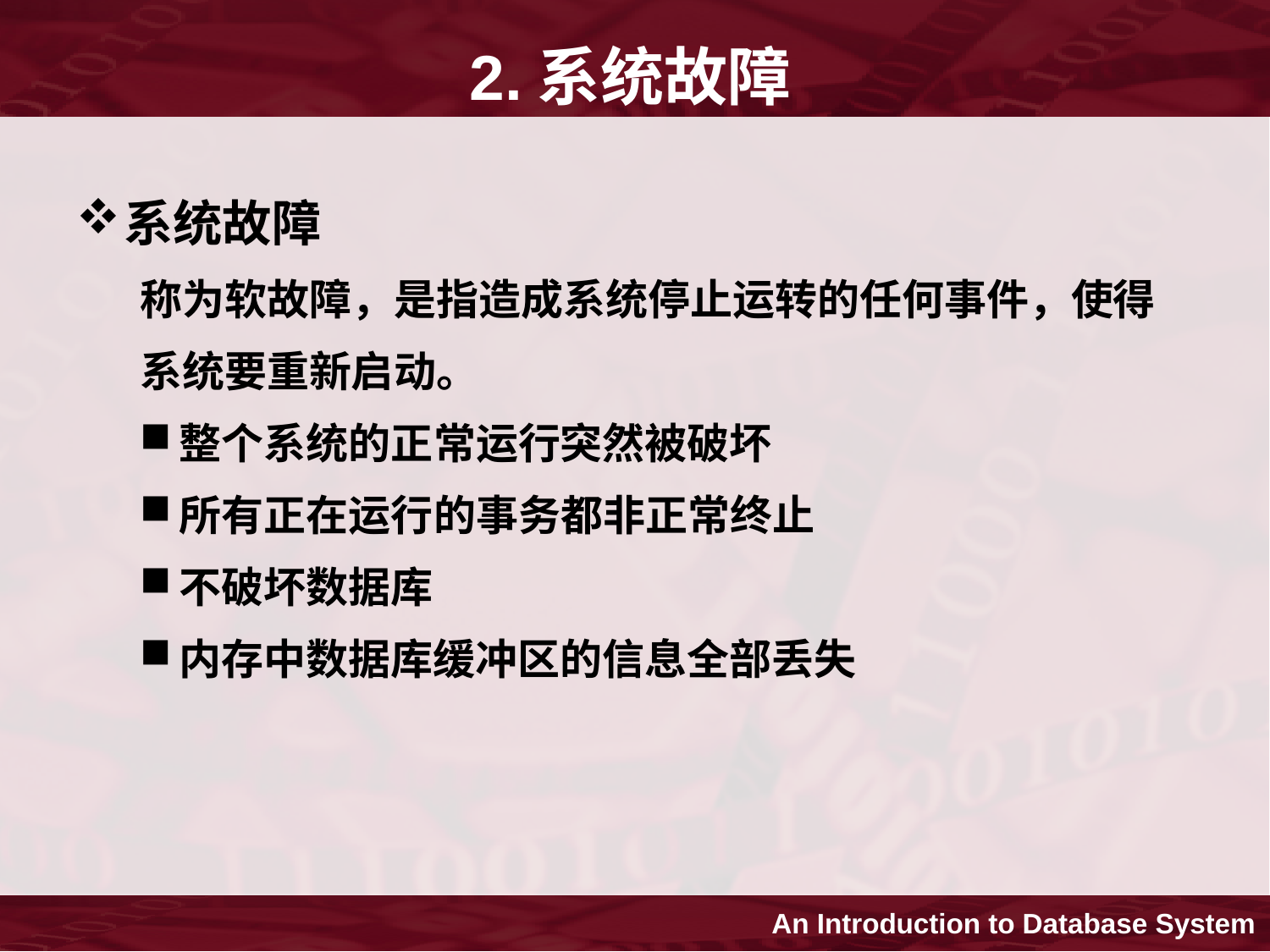

# 2.系统故障
系统故障
称为软故障，是指造成系统停止运转的任何事件，使得
系统要重新启动。
整个系统的正常运行突然被破坏
所有正在运行的事务都非正常终止
不破坏数据库
内存中数据库缓冲区的信息全部丢失